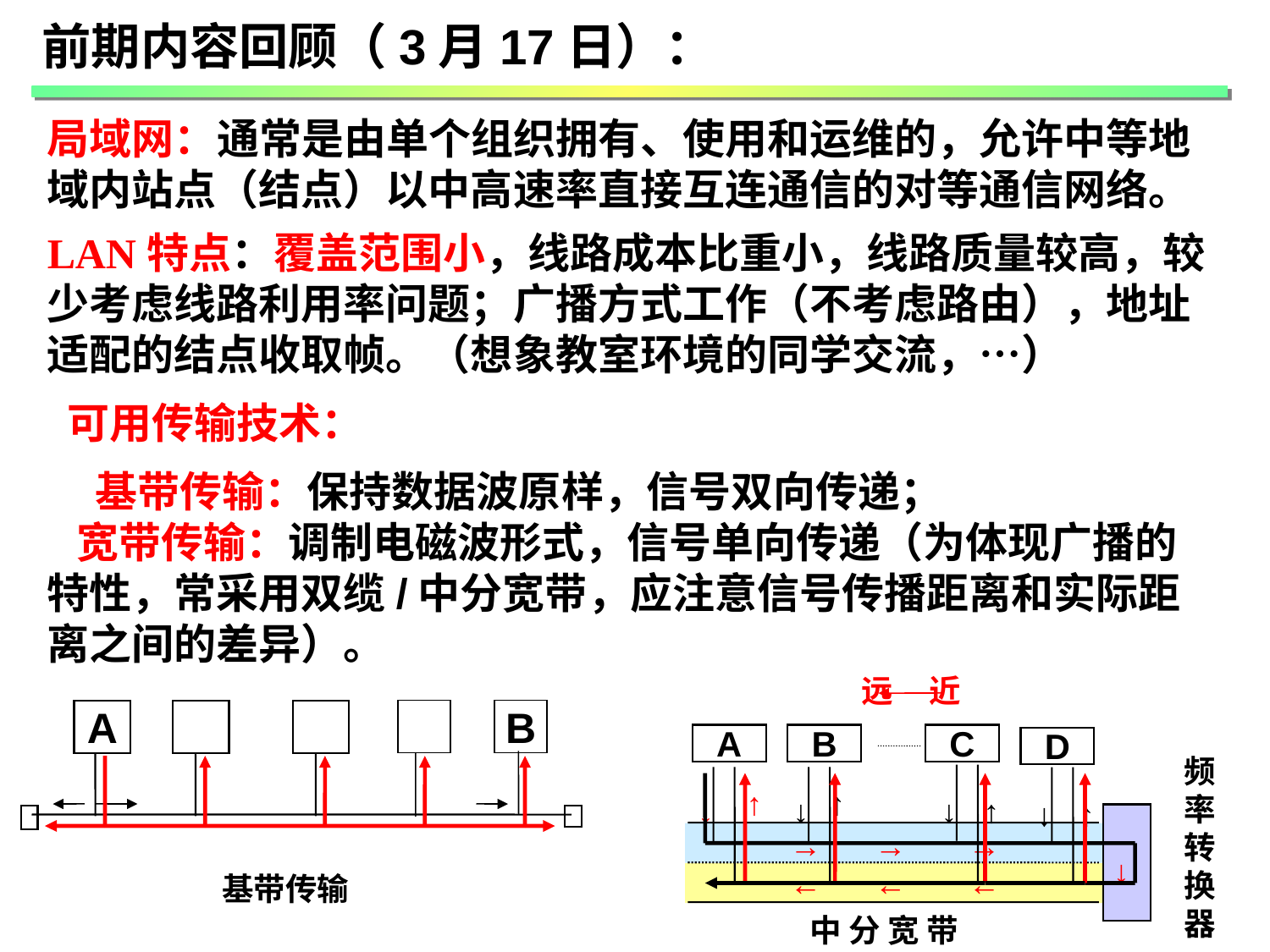

前期内容回顾（3月17日）：

局域网：通常是由单个组织拥有、使用和运维的，允许中等地域内站点（结点）以中高速率直接互连通信的对等通信网络。
LAN特点：覆盖范围小，线路成本比重小，线路质量较高，较少考虑线路利用率问题；广播方式工作（不考虑路由），地址适配的结点收取帧。（想象教室环境的同学交流，…）
 可用传输技术：
    基带传输：保持数据波原样，信号双向传递；
  宽带传输：调制电磁波形式，信号单向传递（为体现广播的特性，常采用双缆/中分宽带，应注意信号传播距离和实际距离之间的差异）。
远     近

A
B
C
D
频
率
转
换
器

↑
↑
↓
↓
↓
↑
↓
↑

→      →       →
←      ←       ←

  ↓

  中 分 宽 带

B
A

基带传输